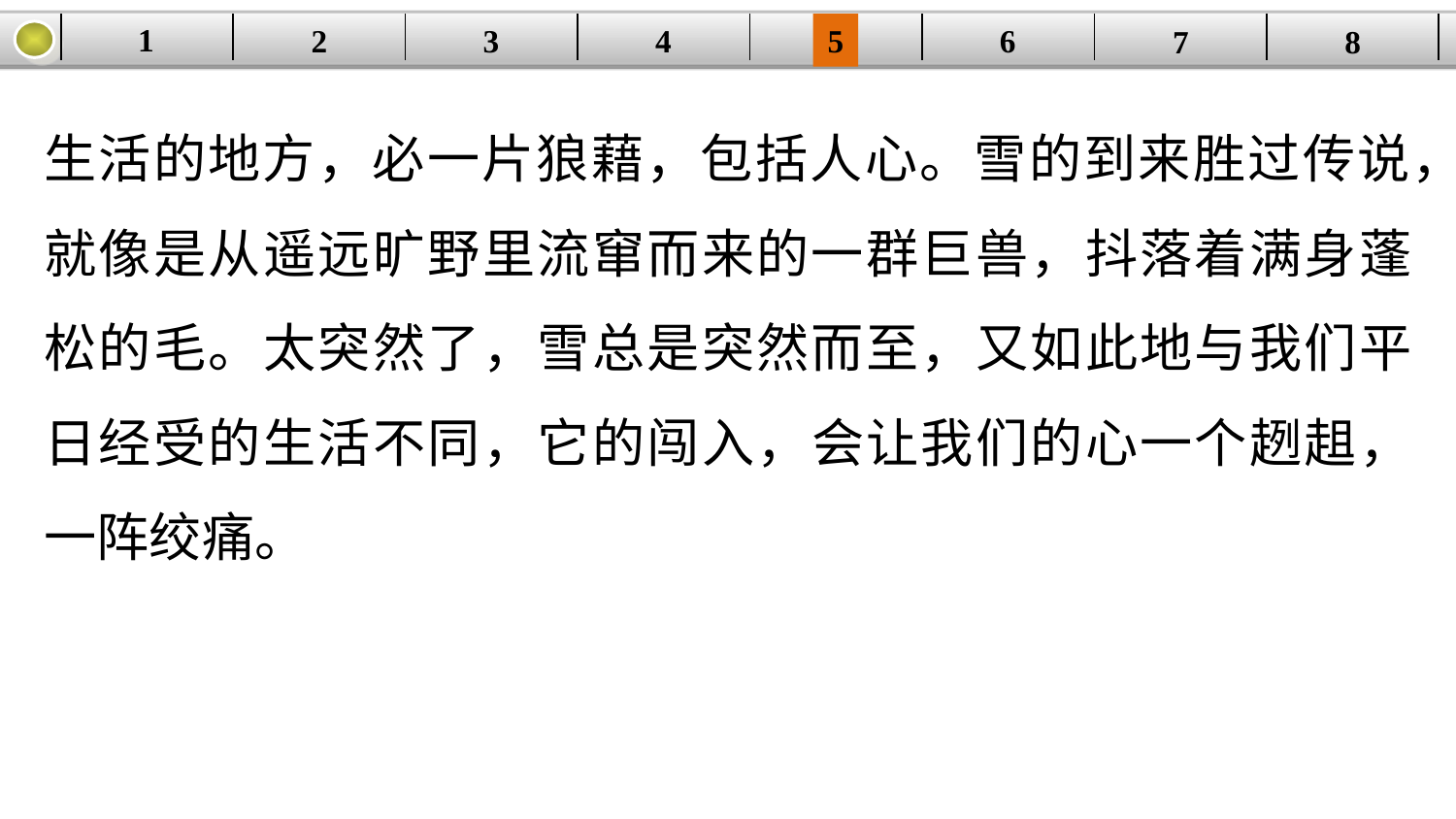

1
2
3
4
|  |  |  |  |  |  |  |  |
| --- | --- | --- | --- | --- | --- | --- | --- |
5
6
7
8

生活的地方，必一片狼藉，包括人心。雪的到来胜过传说，就像是从遥远旷野里流窜而来的一群巨兽，抖落着满身蓬松的毛。太突然了，雪总是突然而至，又如此地与我们平日经受的生活不同，它的闯入，会让我们的心一个趔趄，一阵绞痛。